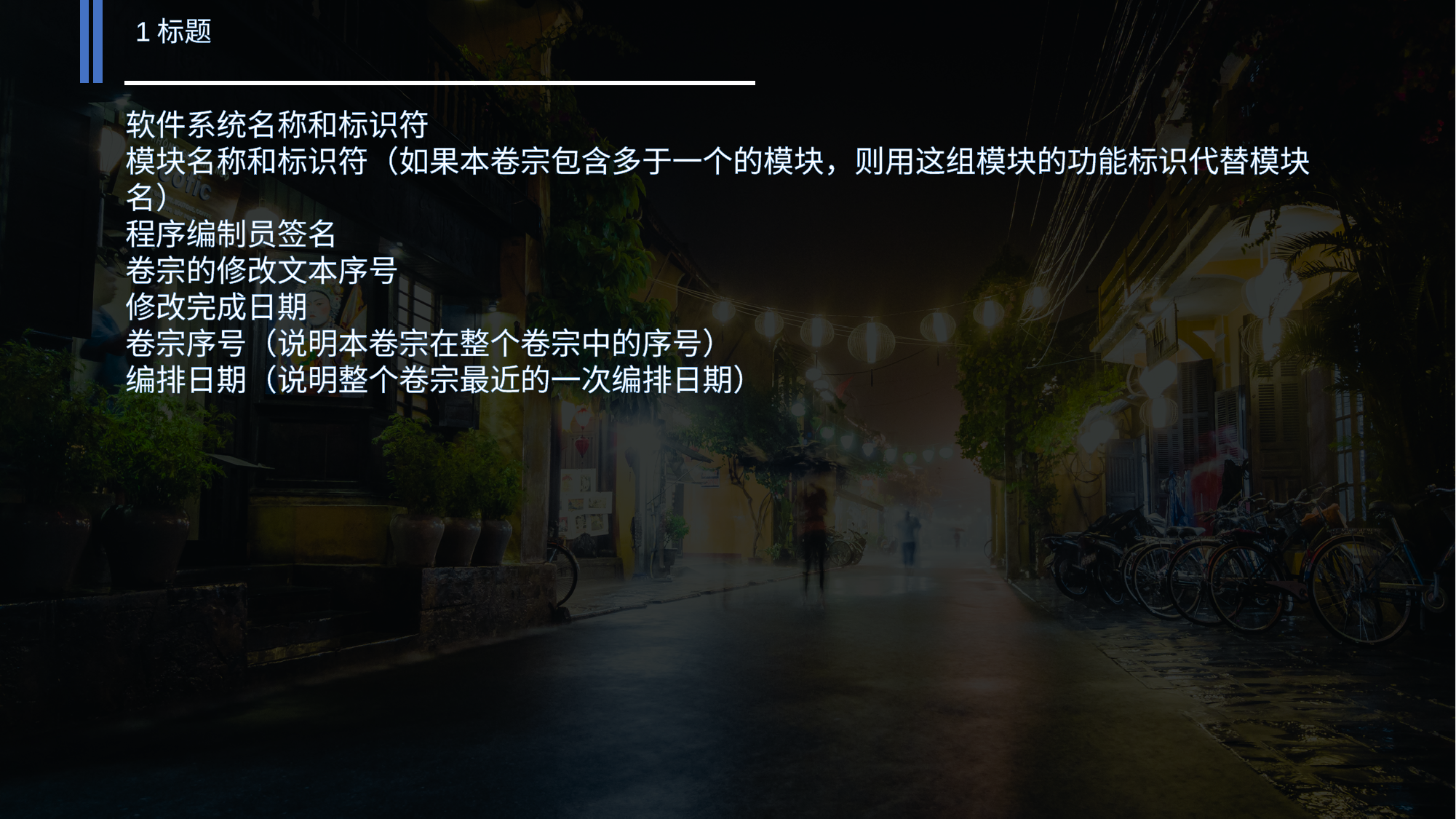

1标题
软件系统名称和标识符
模块名称和标识符（如果本卷宗包含多于一个的模块，则用这组模块的功能标识代替模块名）
程序编制员签名
卷宗的修改文本序号
修改完成日期
卷宗序号（说明本卷宗在整个卷宗中的序号）
编排日期（说明整个卷宗最近的一次编排日期）